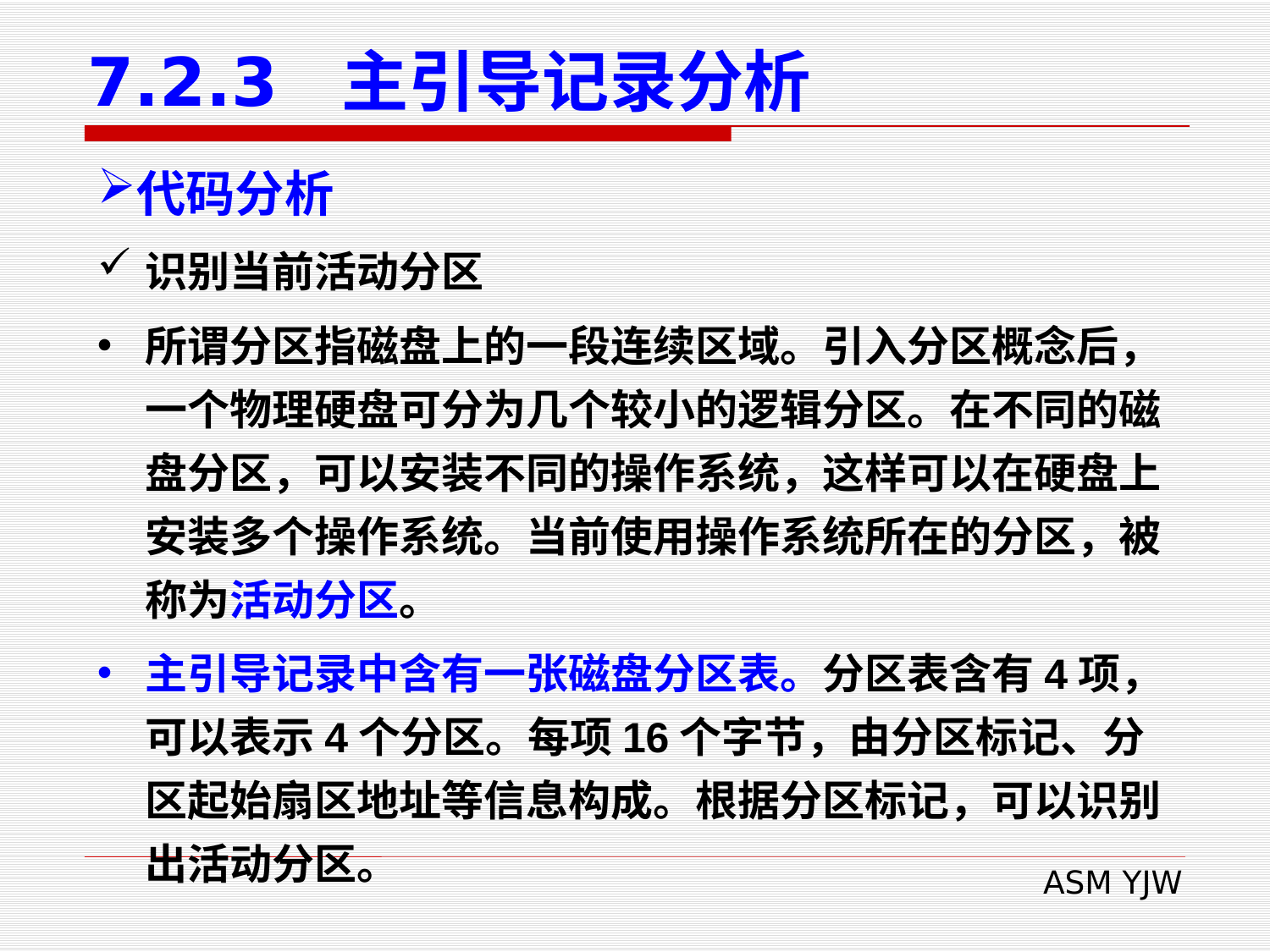

# 7.2.3  主引导记录分析
代码分析
识别当前活动分区
所谓分区指磁盘上的一段连续区域。引入分区概念后，一个物理硬盘可分为几个较小的逻辑分区。在不同的磁盘分区，可以安装不同的操作系统，这样可以在硬盘上安装多个操作系统。当前使用操作系统所在的分区，被称为活动分区。
主引导记录中含有一张磁盘分区表。分区表含有4项，可以表示4个分区。每项16个字节，由分区标记、分区起始扇区地址等信息构成。根据分区标记，可以识别出活动分区。